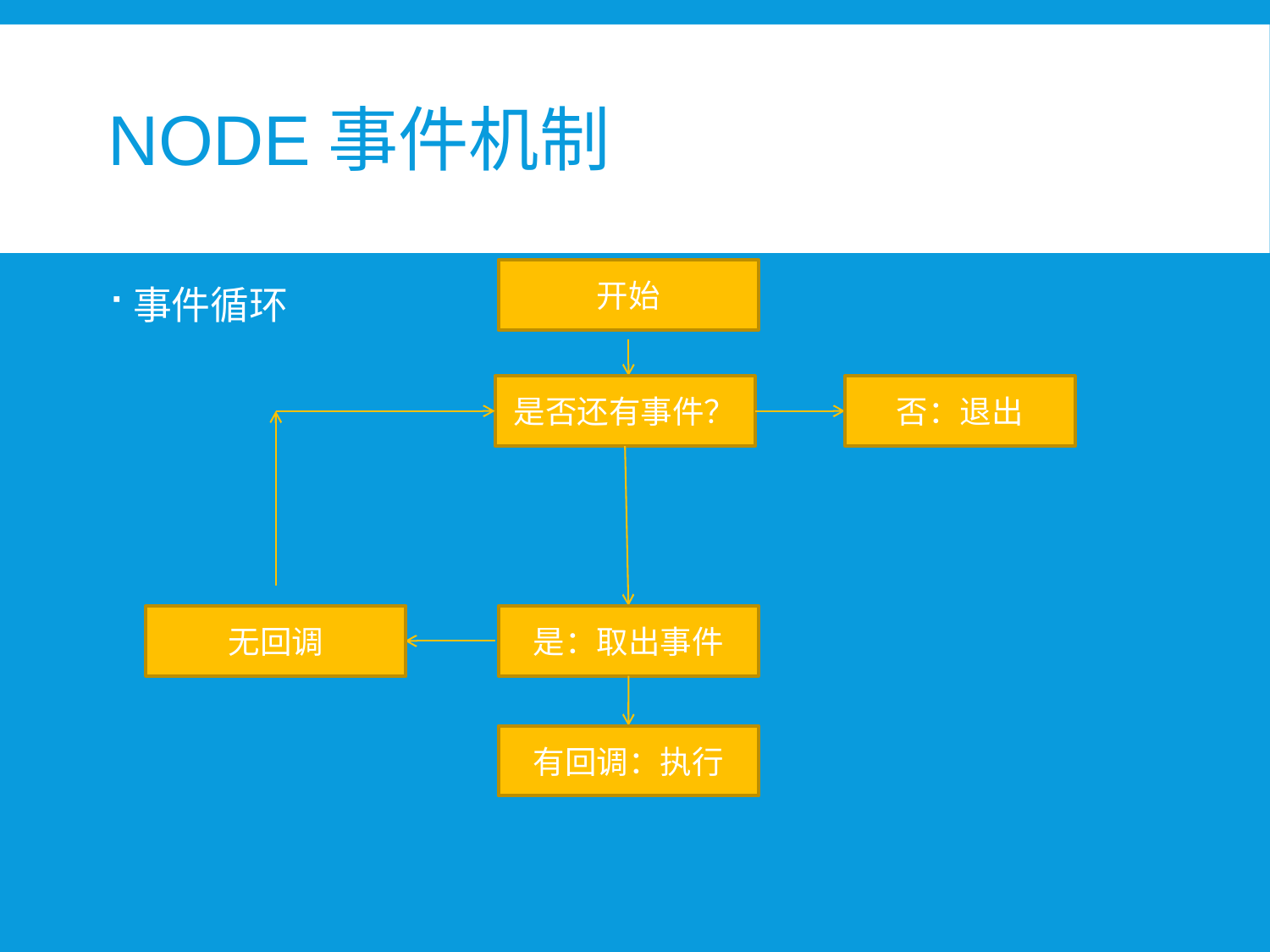

# Node事件机制
开始
事件循环
是否还有事件？
否：退出
无回调
是：取出事件
有回调：执行